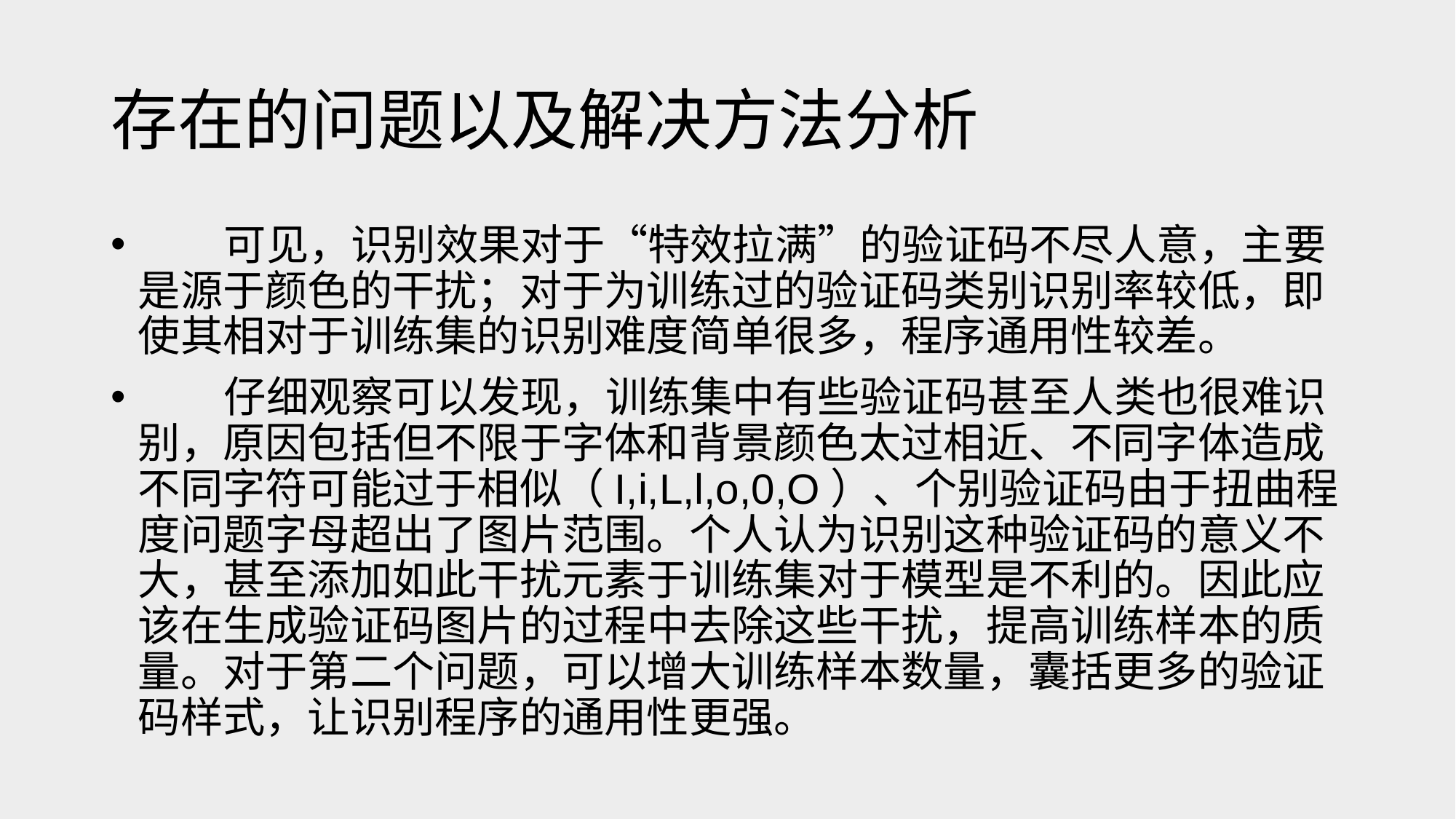

# 存在的问题以及解决方法分析
        可见，识别效果对于“特效拉满”的验证码不尽人意，主要是源于颜色的干扰；对于为训练过的验证码类别识别率较低，即使其相对于训练集的识别难度简单很多，程序通用性较差。
        仔细观察可以发现，训练集中有些验证码甚至人类也很难识别，原因包括但不限于字体和背景颜色太过相近、不同字体造成不同字符可能过于相似（I,i,L,l,o,0,O）、个别验证码由于扭曲程度问题字母超出了图片范围。个人认为识别这种验证码的意义不大，甚至添加如此干扰元素于训练集对于模型是不利的。因此应该在生成验证码图片的过程中去除这些干扰，提高训练样本的质量。对于第二个问题，可以增大训练样本数量，囊括更多的验证码样式，让识别程序的通用性更强。